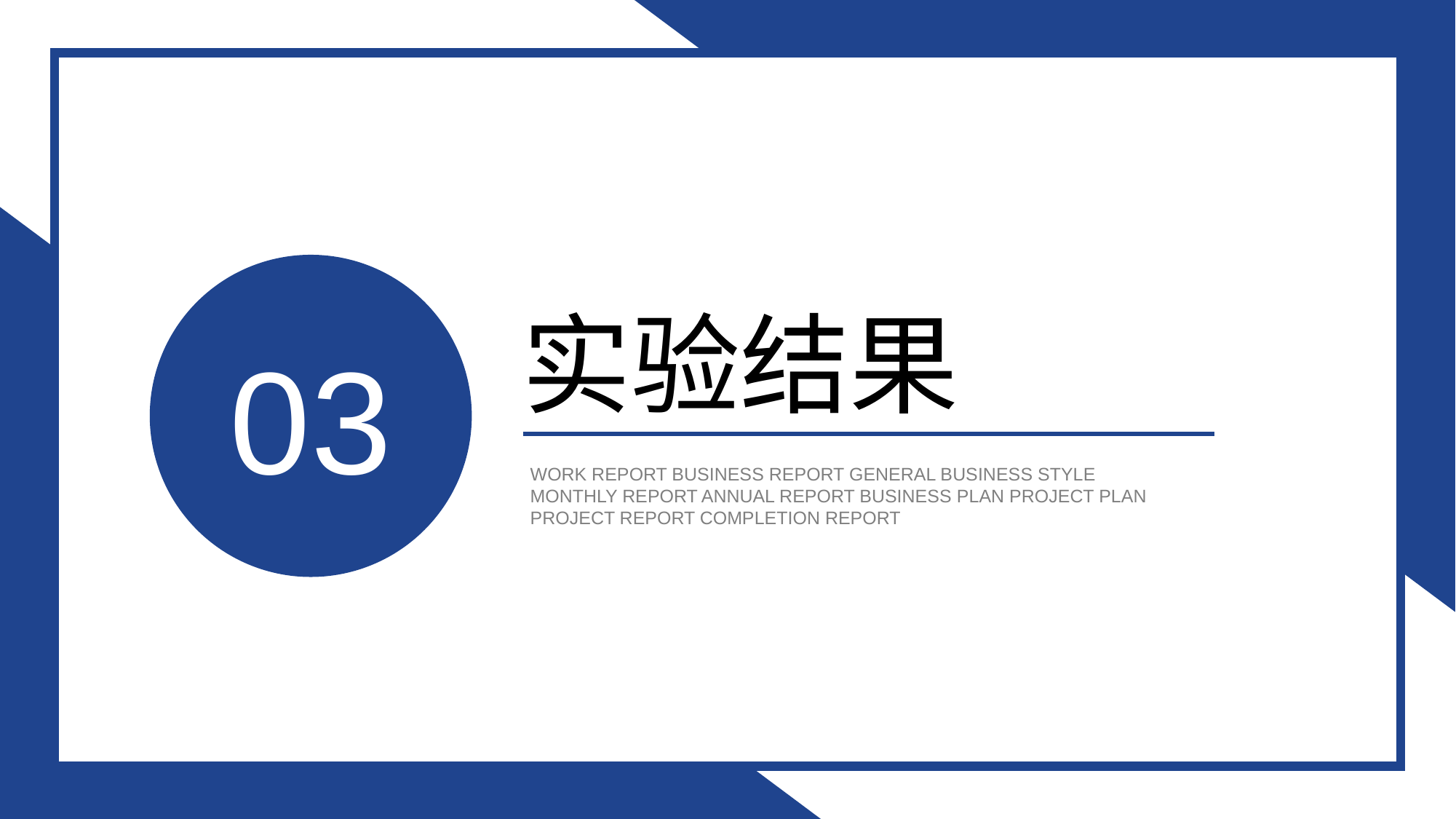

03
实验结果
WORK REPORT BUSINESS REPORT GENERAL BUSINESS STYLE MONTHLY REPORT ANNUAL REPORT BUSINESS PLAN PROJECT PLAN PROJECT REPORT COMPLETION REPORT